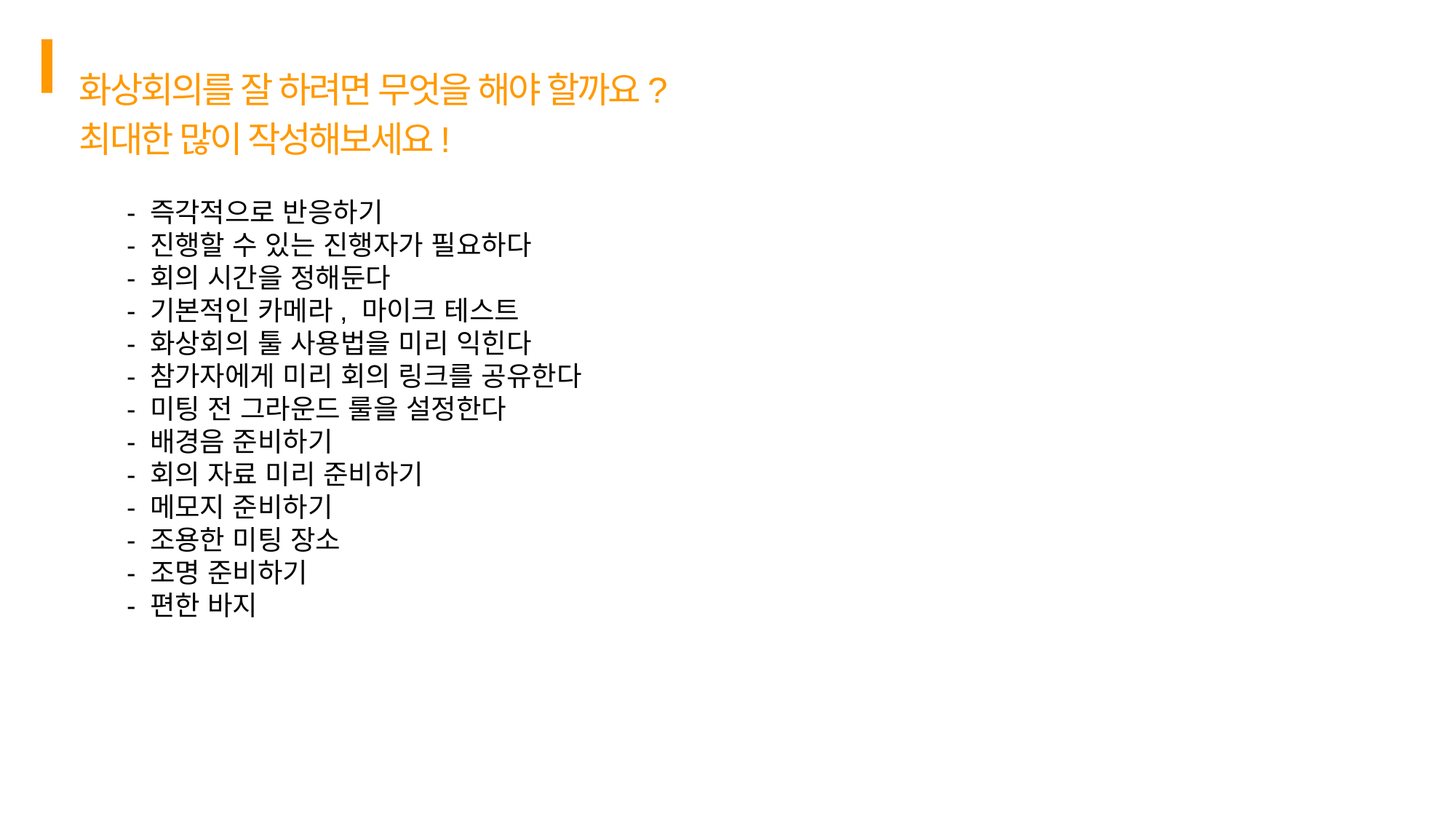

화상회의를 잘 하려면 무엇을 해야 할까요?
최대한 많이 작성해보세요!

- 즉각적으로 반응하기
- 진행할 수 있는 진행자가 필요하다
- 회의 시간을 정해둔다
- 기본적인 카메라, 마이크 테스트
- 화상회의 툴 사용법을 미리 익힌다
- 참가자에게 미리 회의 링크를 공유한다
- 미팅 전 그라운드 룰을 설정한다
- 배경음 준비하기
- 회의 자료 미리 준비하기
- 메모지 준비하기
- 조용한 미팅 장소
- 조명 준비하기
- 편한 바지